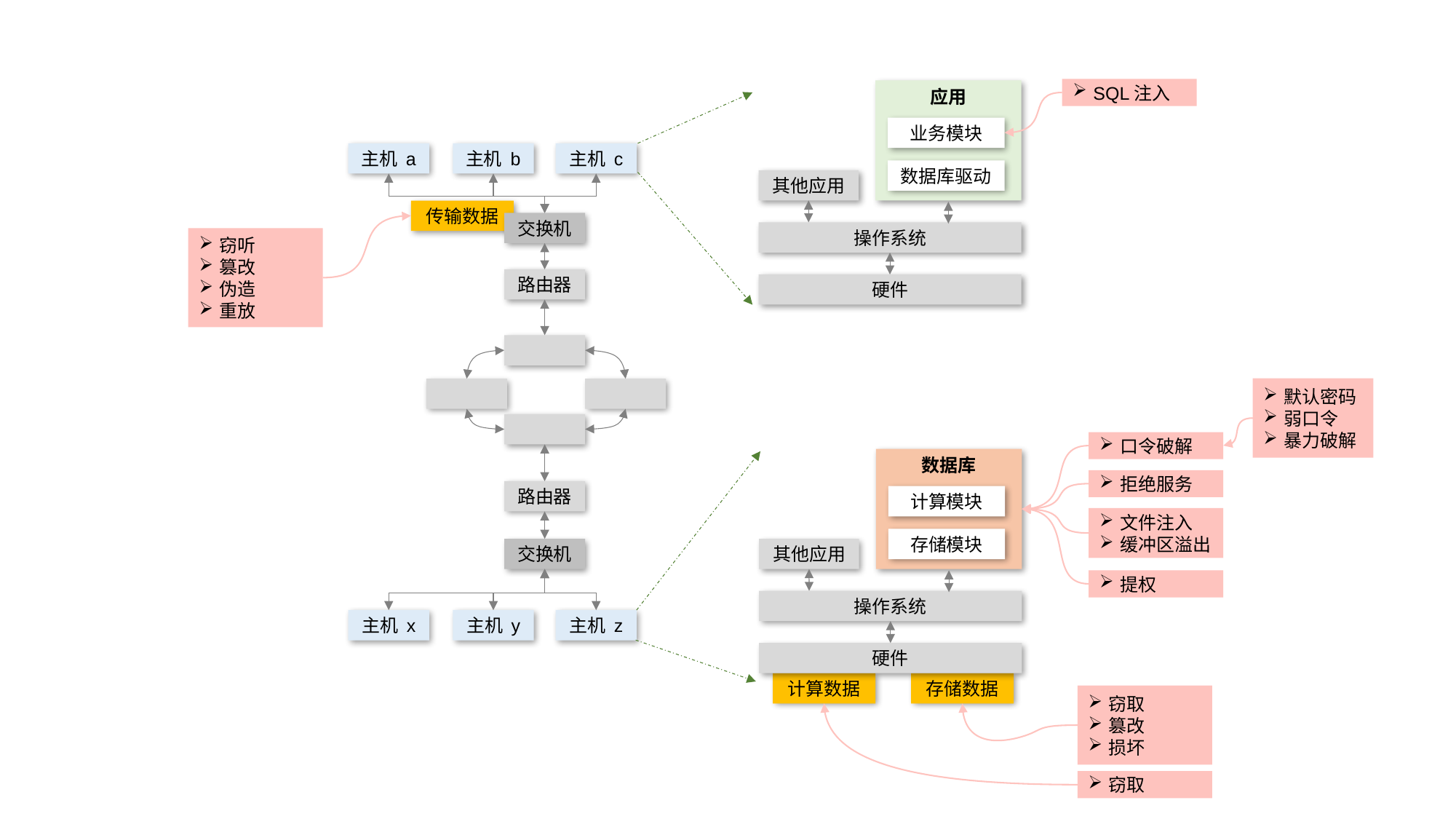

SQL注入
应用
业务模块
主机 a
主机 b
主机 c
数据库驱动
其他应用
传输数据
交换机
操作系统
窃听
篡改
伪造
重放
路由器
硬件

默认密码
弱口令
暴力破解

口令破解
数据库
拒绝服务
路由器
计算模块
文件注入
缓冲区溢出
存储模块
其他应用
交换机
提权
操作系统
主机 x
主机 y
主机 z
硬件
计算数据
存储数据
窃取
篡改
损坏
窃取